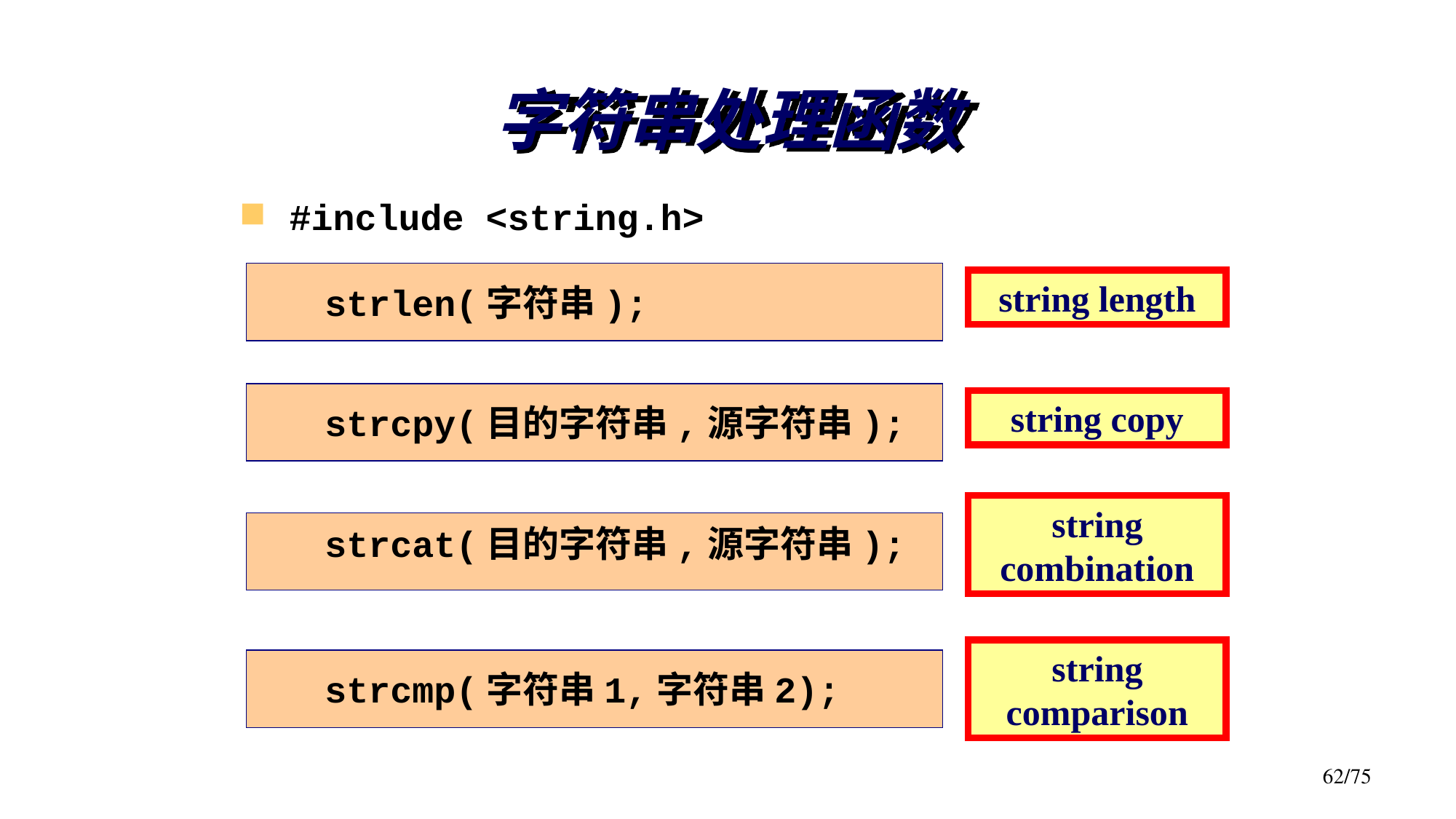

# 字符串处理函数
#include <string.h>
strlen(字符串);
string length
strcpy(目的字符串,源字符串);
string copy
string combination
strcat(目的字符串,源字符串);
string comparison
strcmp(字符串1,字符串2);